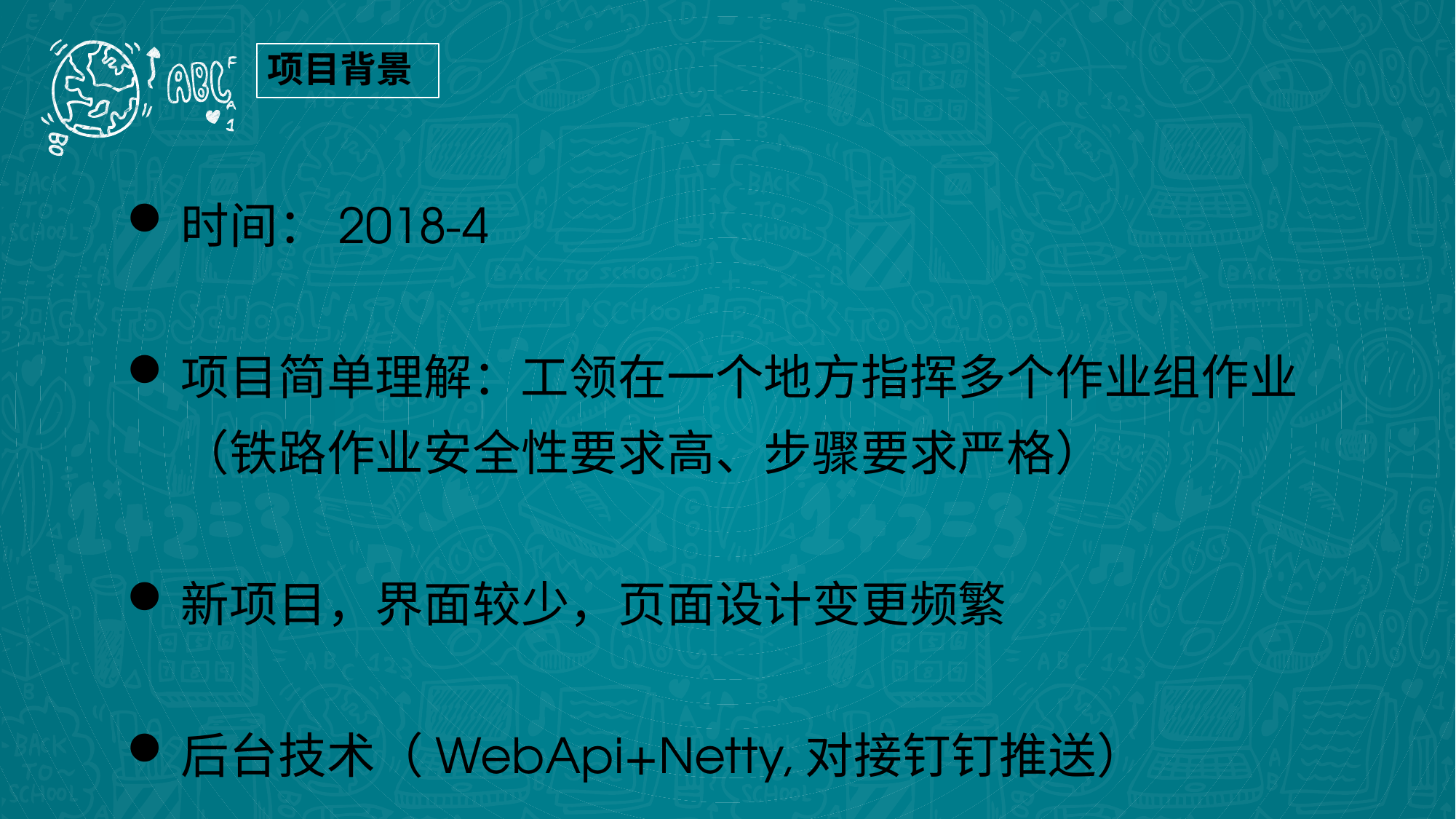

项目背景
时间：2018-4

项目简单理解：工领在一个地方指挥多个作业组作业（铁路作业安全性要求高、步骤要求严格）

新项目，界面较少，页面设计变更频繁

后台技术（WebApi+Netty,对接钉钉推送）